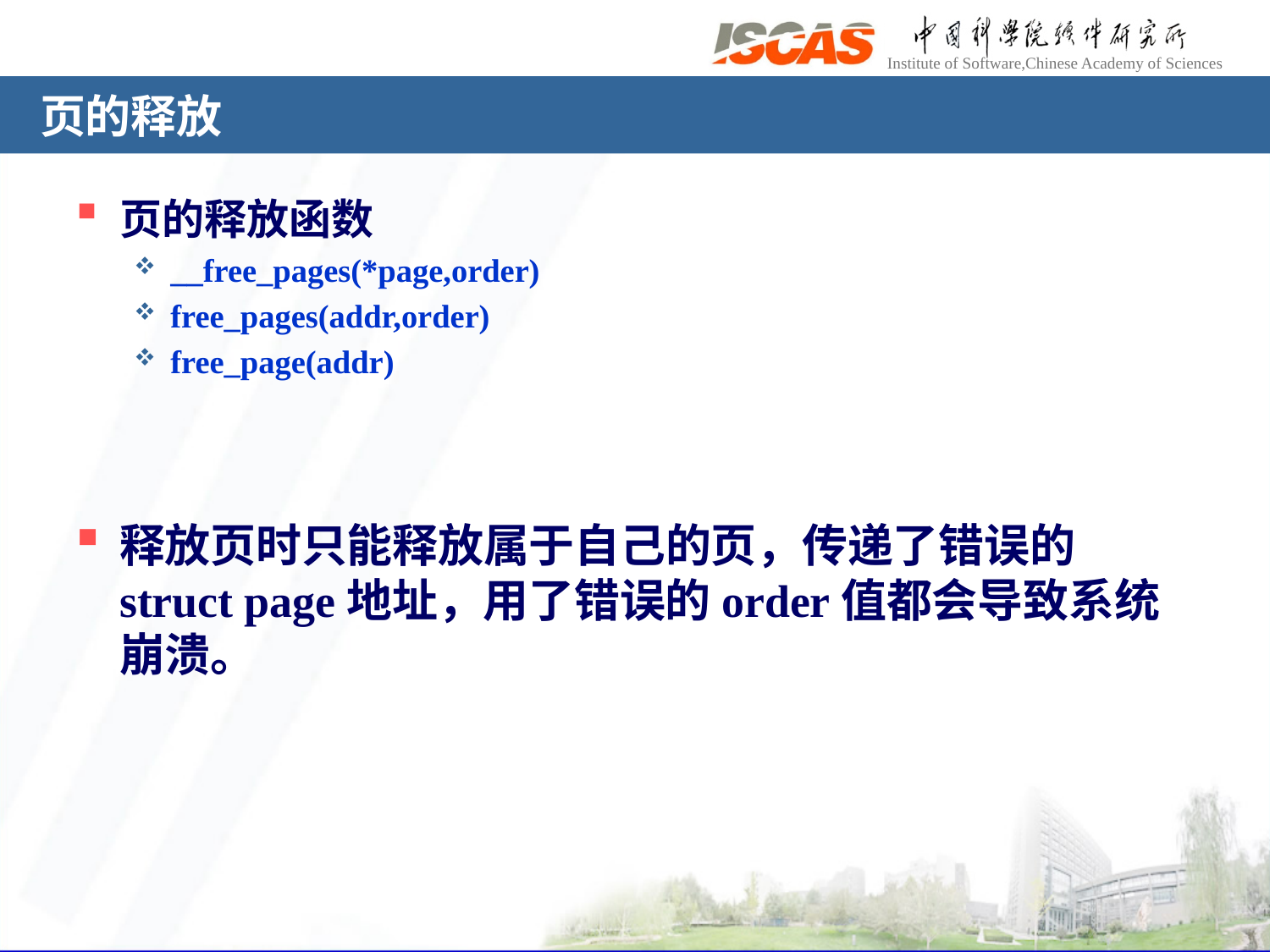

# 页的释放
页的释放函数
__free_pages(*page,order)
free_pages(addr,order)
free_page(addr)

释放页时只能释放属于自己的页，传递了错误的struct page地址，用了错误的order值都会导致系统崩溃。